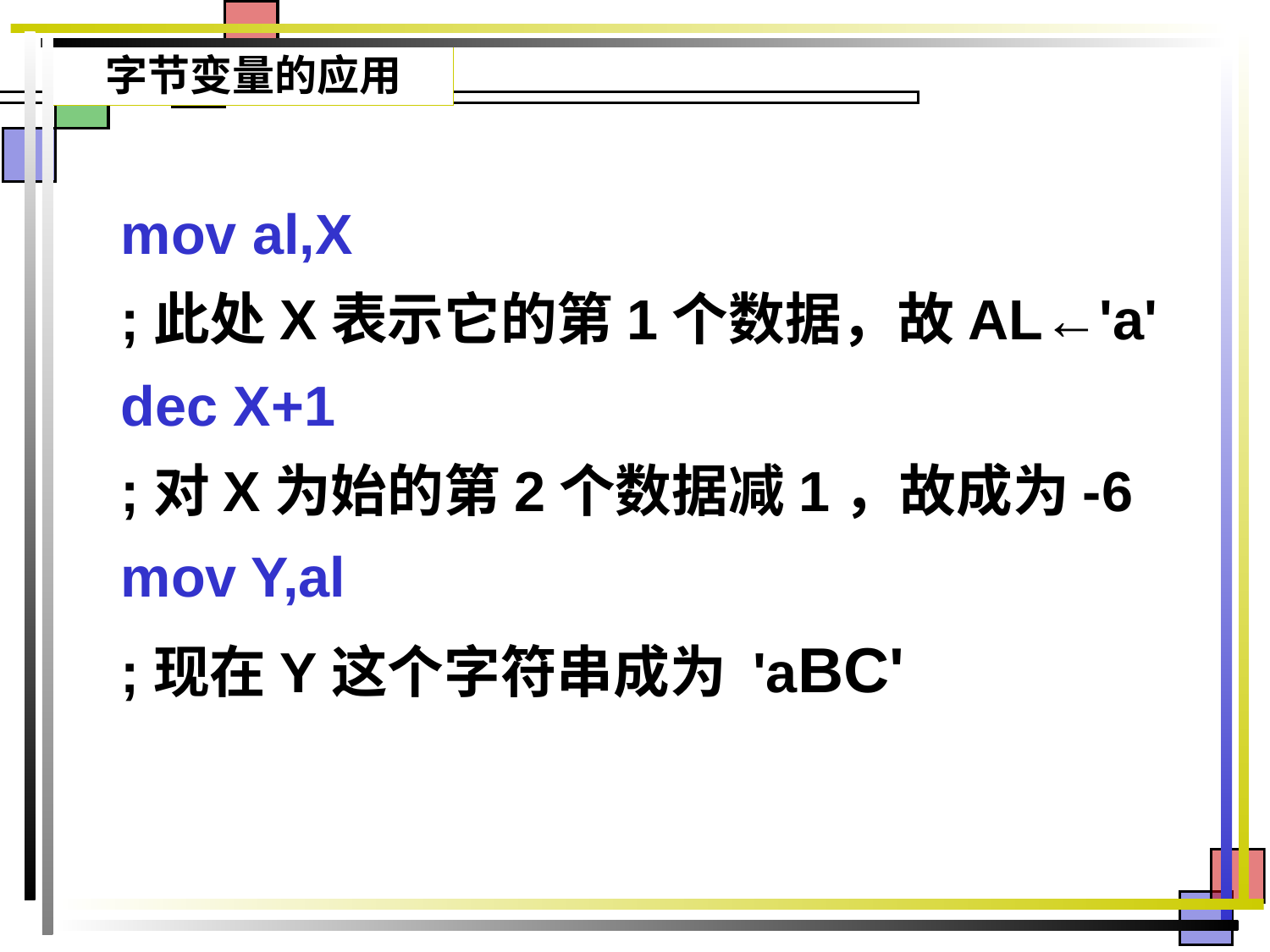

# 字节变量的应用
mov al,X
;此处X表示它的第1个数据，故AL←'a'
dec X+1
;对X为始的第2个数据减1，故成为-6
mov Y,al
;现在Y这个字符串成为 'aBC'